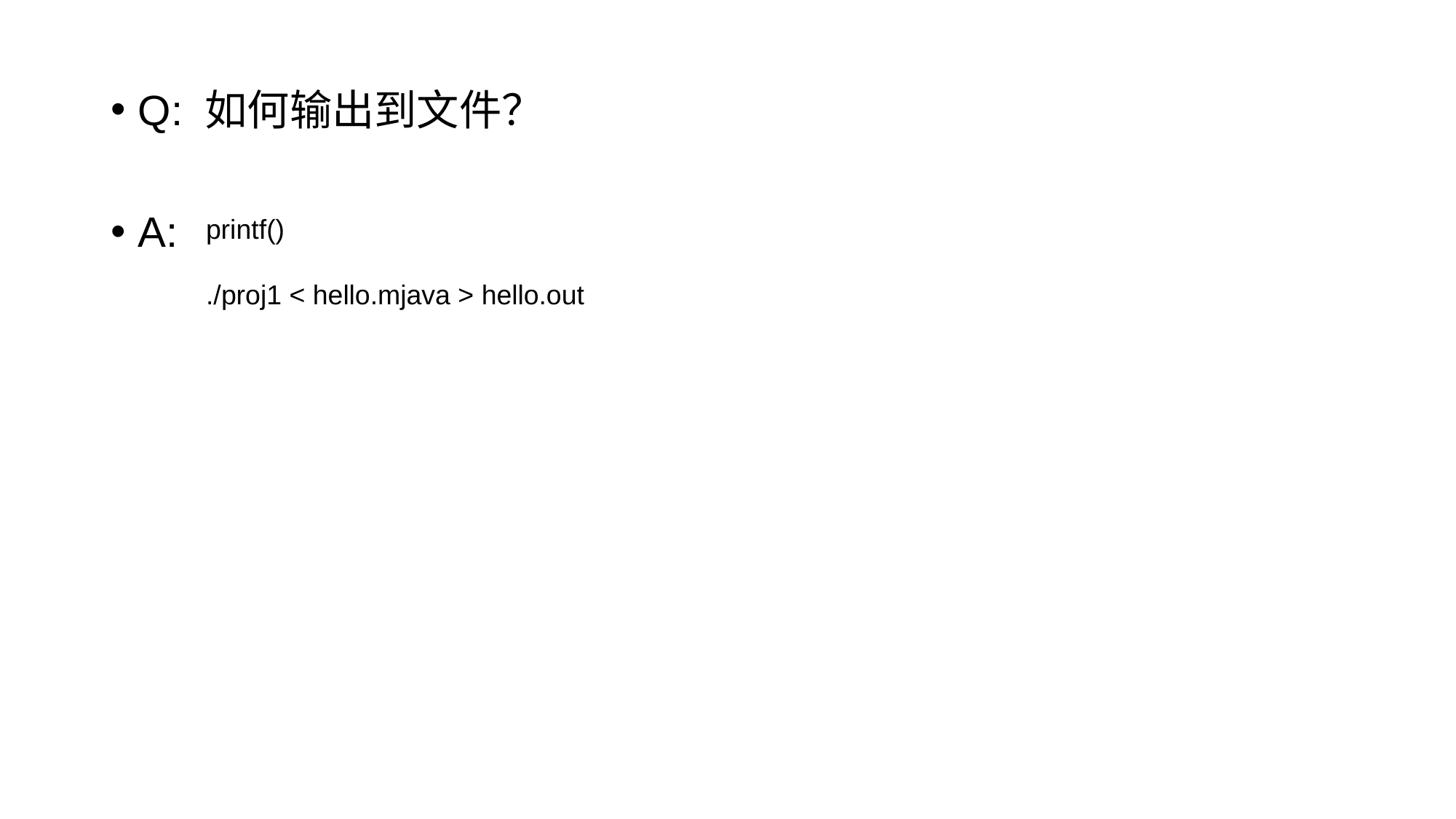

Q: 如何输出到文件？

A:
printf()

./proj1 < hello.mjava > hello.out